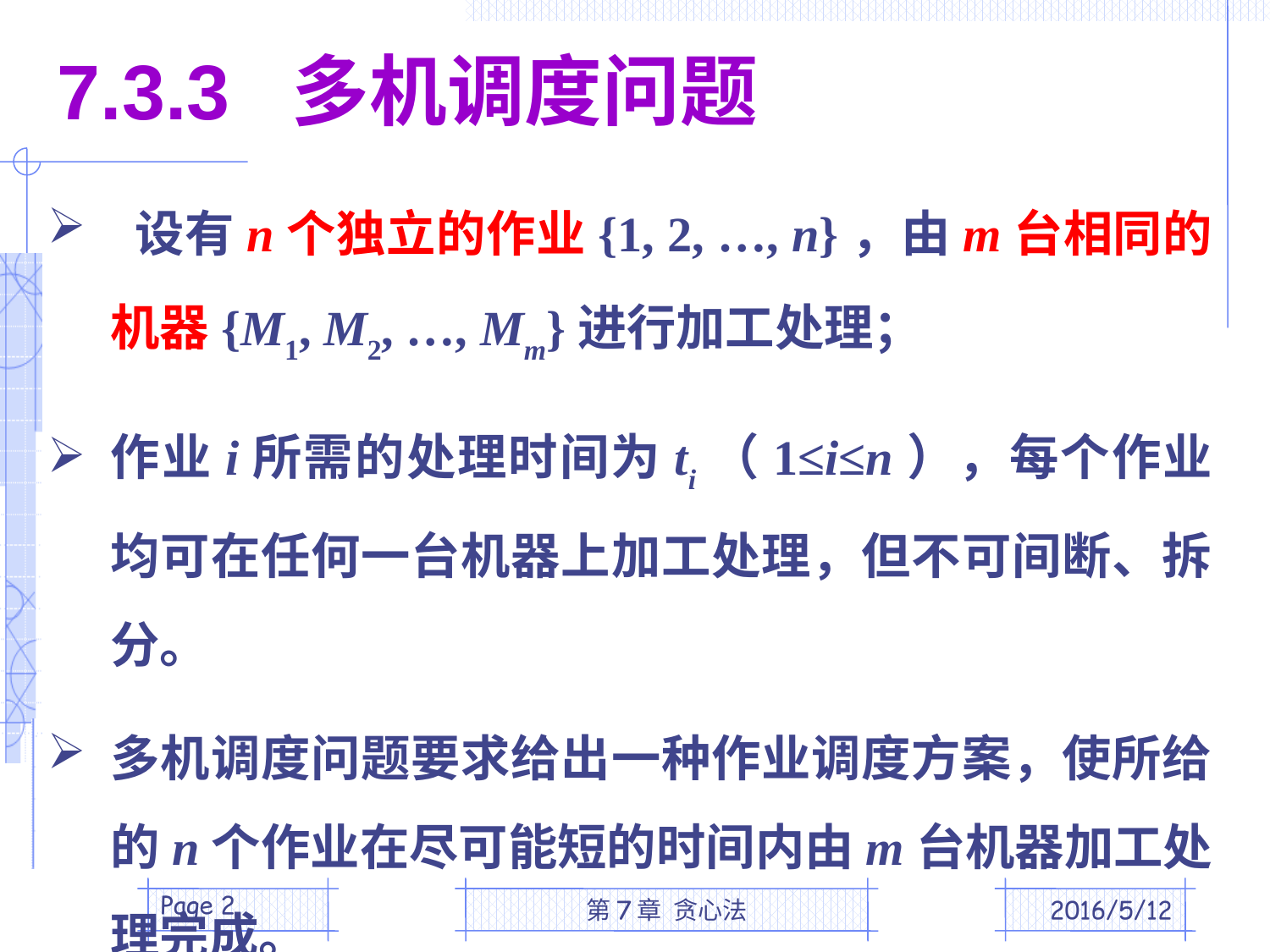

7.3.3  多机调度问题
 设有n个独立的作业{1, 2, …, n}，由m台相同的机器{M1, M2, …, Mm}进行加工处理；
作业i所需的处理时间为ti（1≤i≤n），每个作业均可在任何一台机器上加工处理，但不可间断、拆分。
多机调度问题要求给出一种作业调度方案，使所给的n个作业在尽可能短的时间内由m台机器加工处理完成。
Page 2
第7章  贪心法
2016/5/12